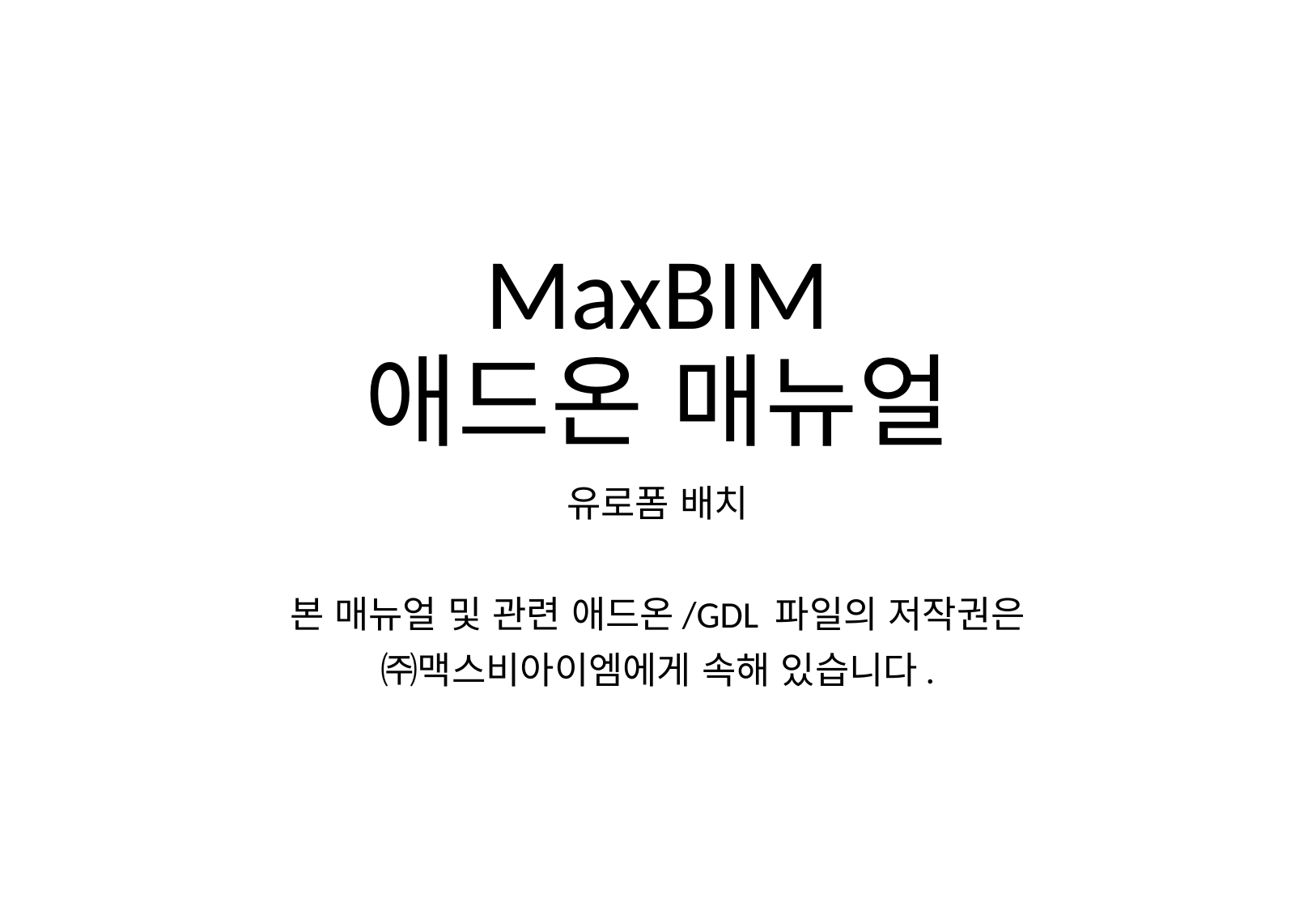

# MaxBIM 애드온 매뉴얼
유로폼 배치

본 매뉴얼 및 관련 애드온/GDL 파일의 저작권은
㈜맥스비아이엠에게 속해 있습니다.